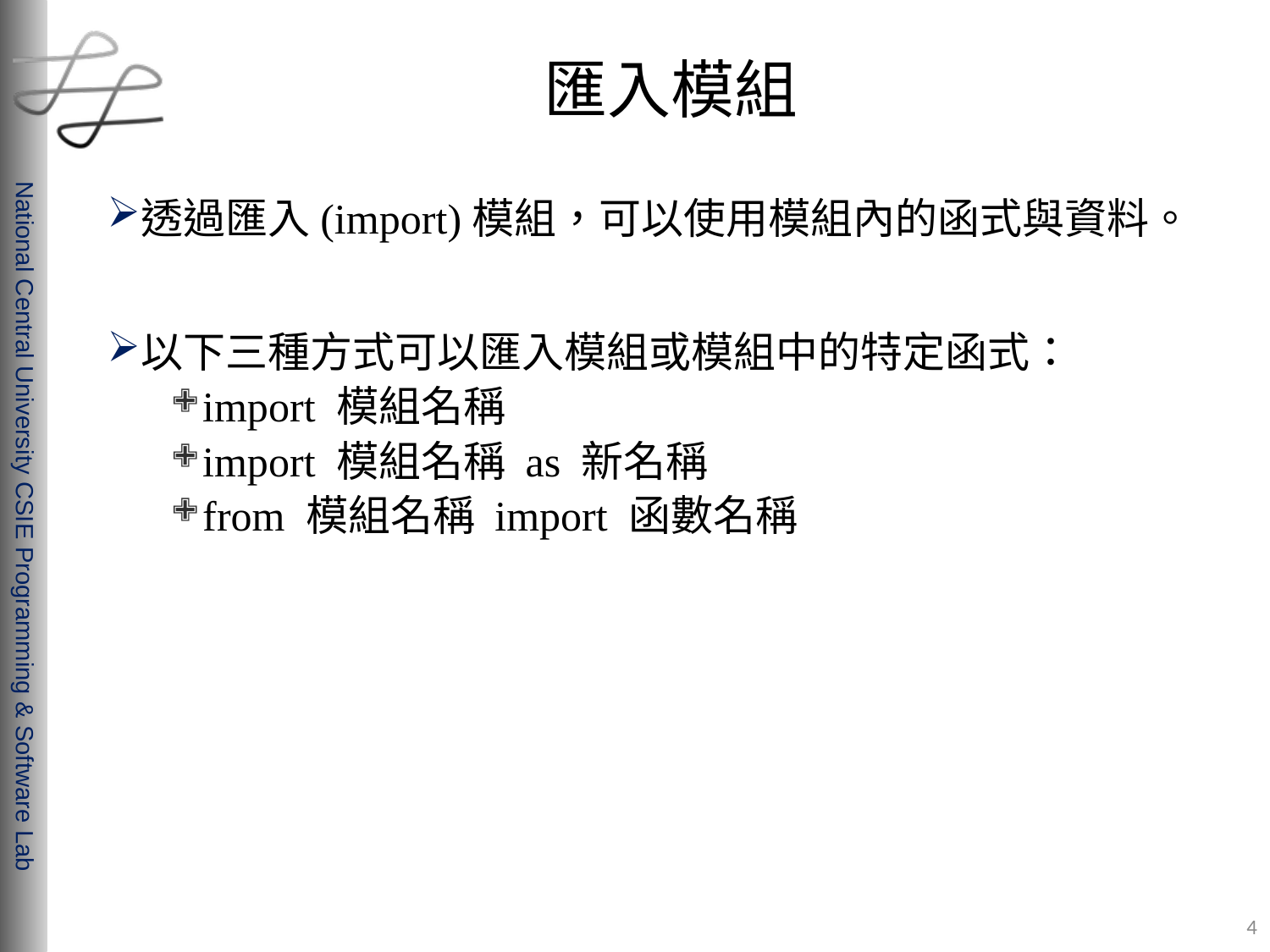

# 匯入模組
透過匯入(import)模組，可以使用模組內的函式與資料。

以下三種方式可以匯入模組或模組中的特定函式：
import 模組名稱
import 模組名稱 as 新名稱
from 模組名稱 import 函數名稱

4